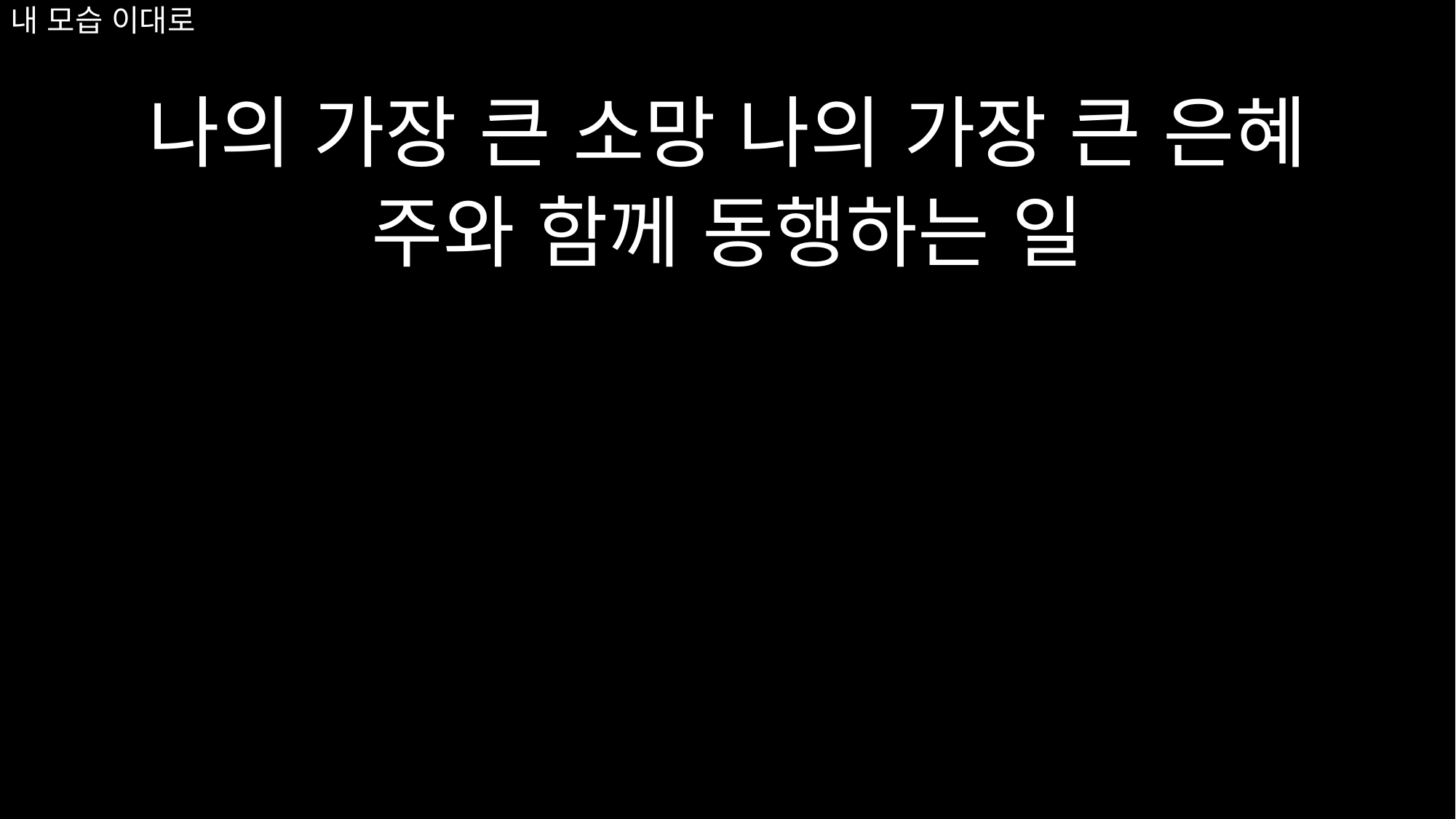

# 내 모습 이대로
나의 가장 큰 소망 나의 가장 큰 은혜
주와 함께 동행하는 일